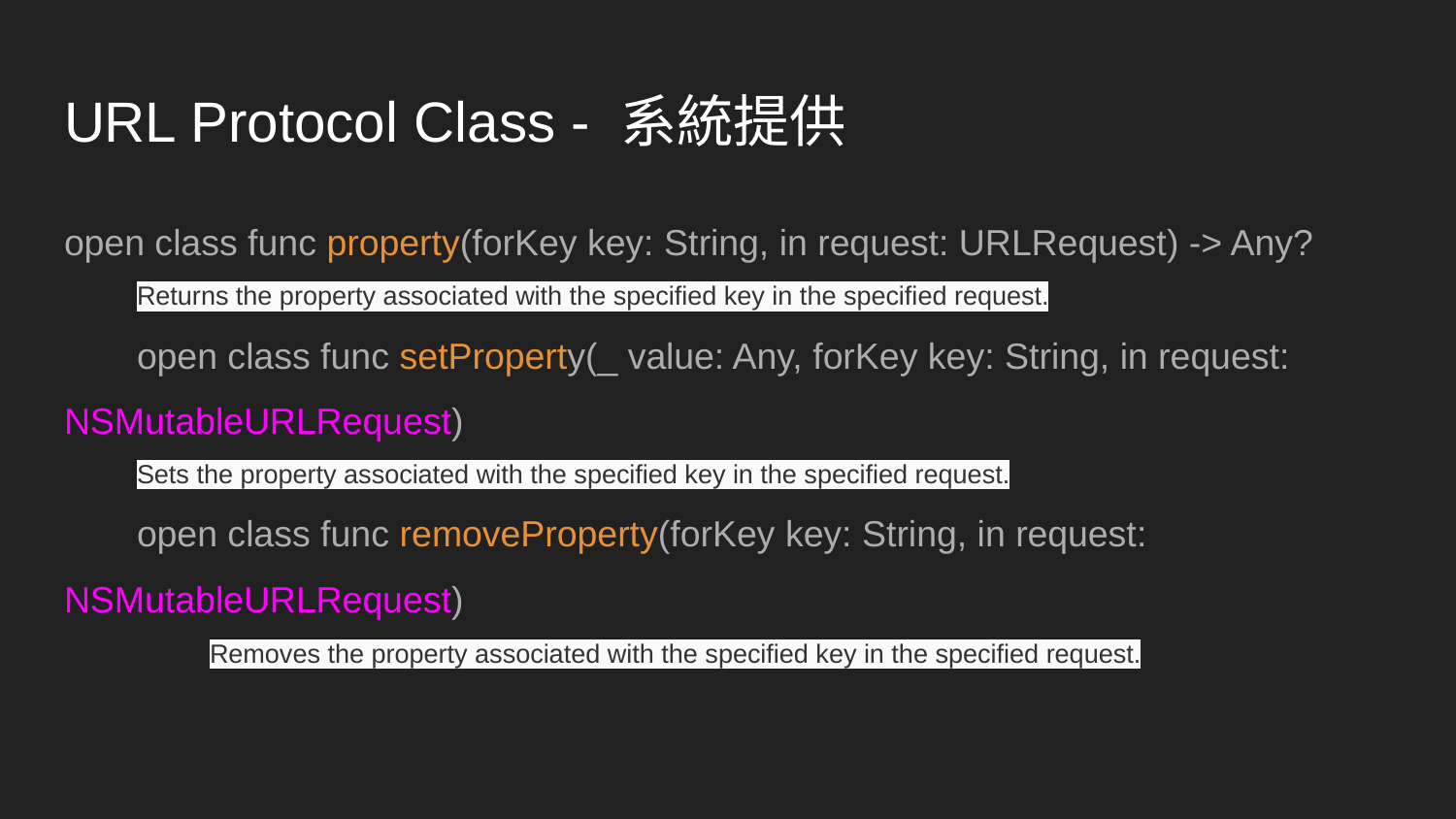

# URL Protocol Class - 系統提供
open class func property(forKey key: String, in request: URLRequest) -> Any?
Returns the property associated with the specified key in the specified request.
open class func setProperty(_ value: Any, forKey key: String, in request: NSMutableURLRequest)
Sets the property associated with the specified key in the specified request.
open class func removeProperty(forKey key: String, in request: NSMutableURLRequest)
	Removes the property associated with the specified key in the specified request.